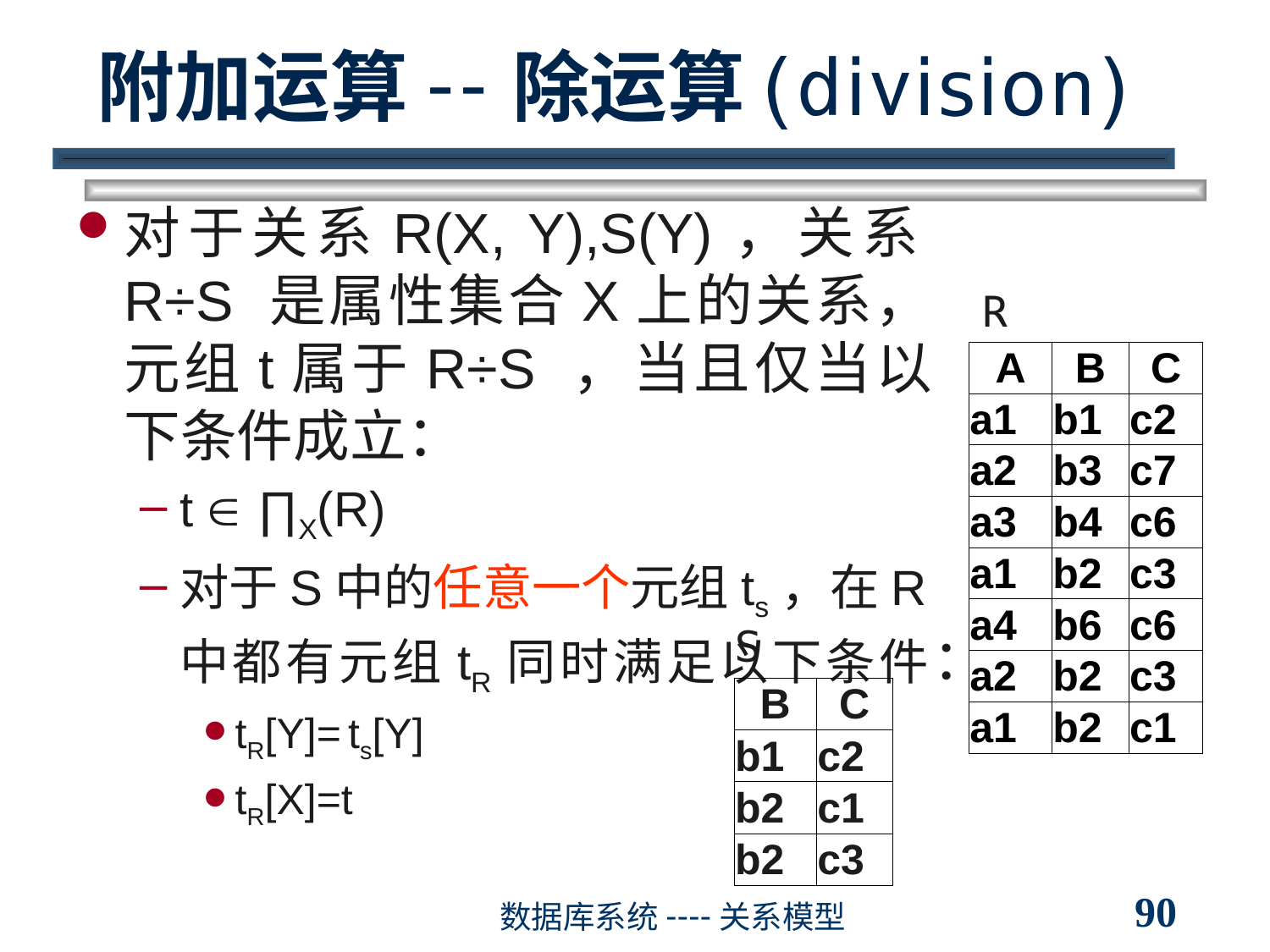

# 附加运算--除运算(division)
对于关系R(X, Y),S(Y)，关系R÷S 是属性集合X上的关系，元组t属于R÷S ，当且仅当以下条件成立：
t ∈ ∏X(R)
对于S中的任意一个元组ts，在R中都有元组tR同时满足以下条件：
tR[Y]= ts[Y]
tR[X]=t
R
| A | B | C |
| --- | --- | --- |
| a1 | b1 | c2 |
| a2 | b3 | c7 |
| a3 | b4 | c6 |
| a1 | b2 | c3 |
| a4 | b6 | c6 |
| a2 | b2 | c3 |
| a1 | b2 | c1 |
S
| B | C |
| --- | --- |
| b1 | c2 |
| b2 | c1 |
| b2 | c3 |
90
数据库系统----关系模型